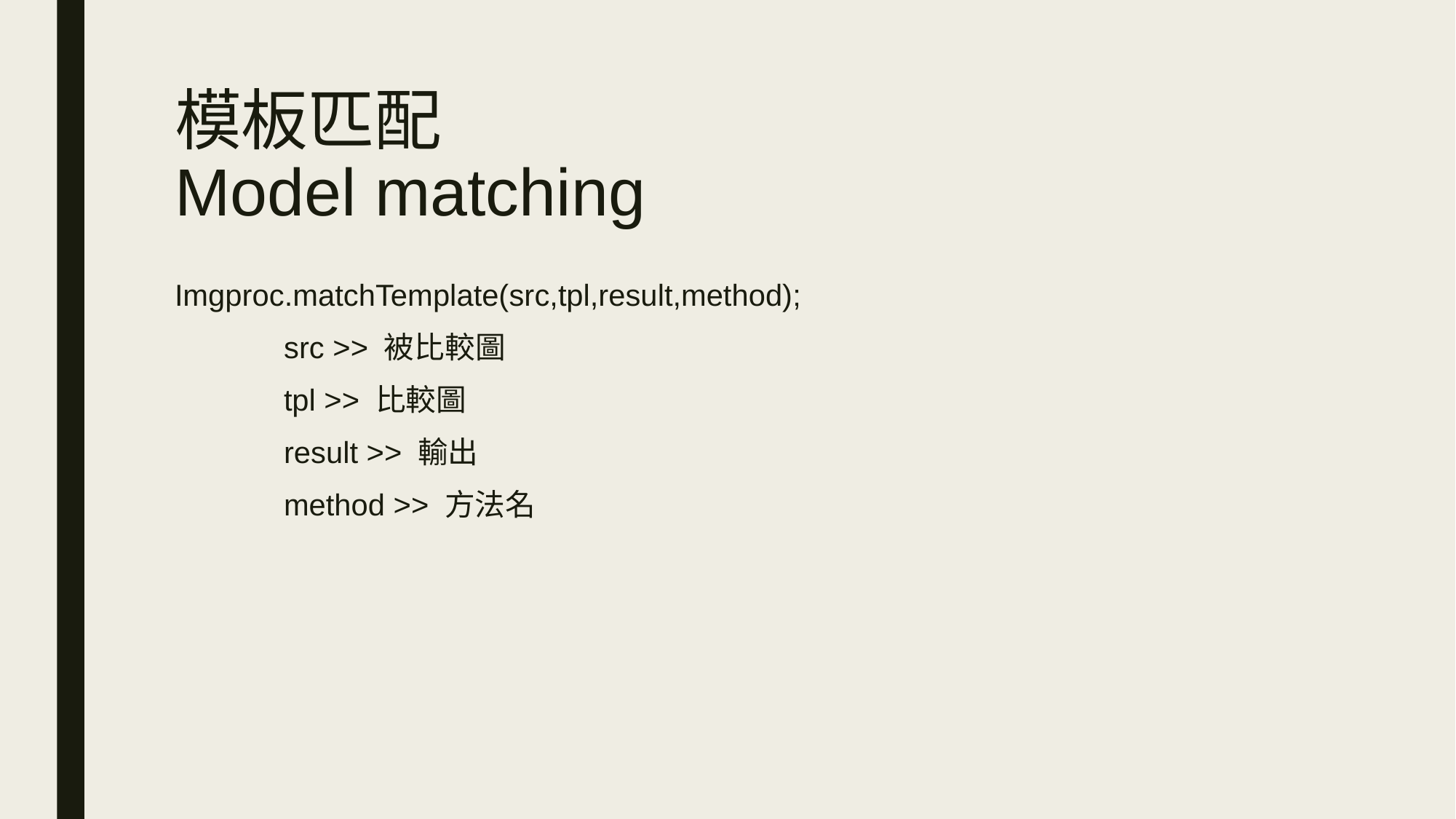

# 模板匹配 Model matching
Imgproc.matchTemplate(src,tpl,result,method);
	src >> 被比較圖
	tpl >> 比較圖
	result >> 輸出
	method >> 方法名